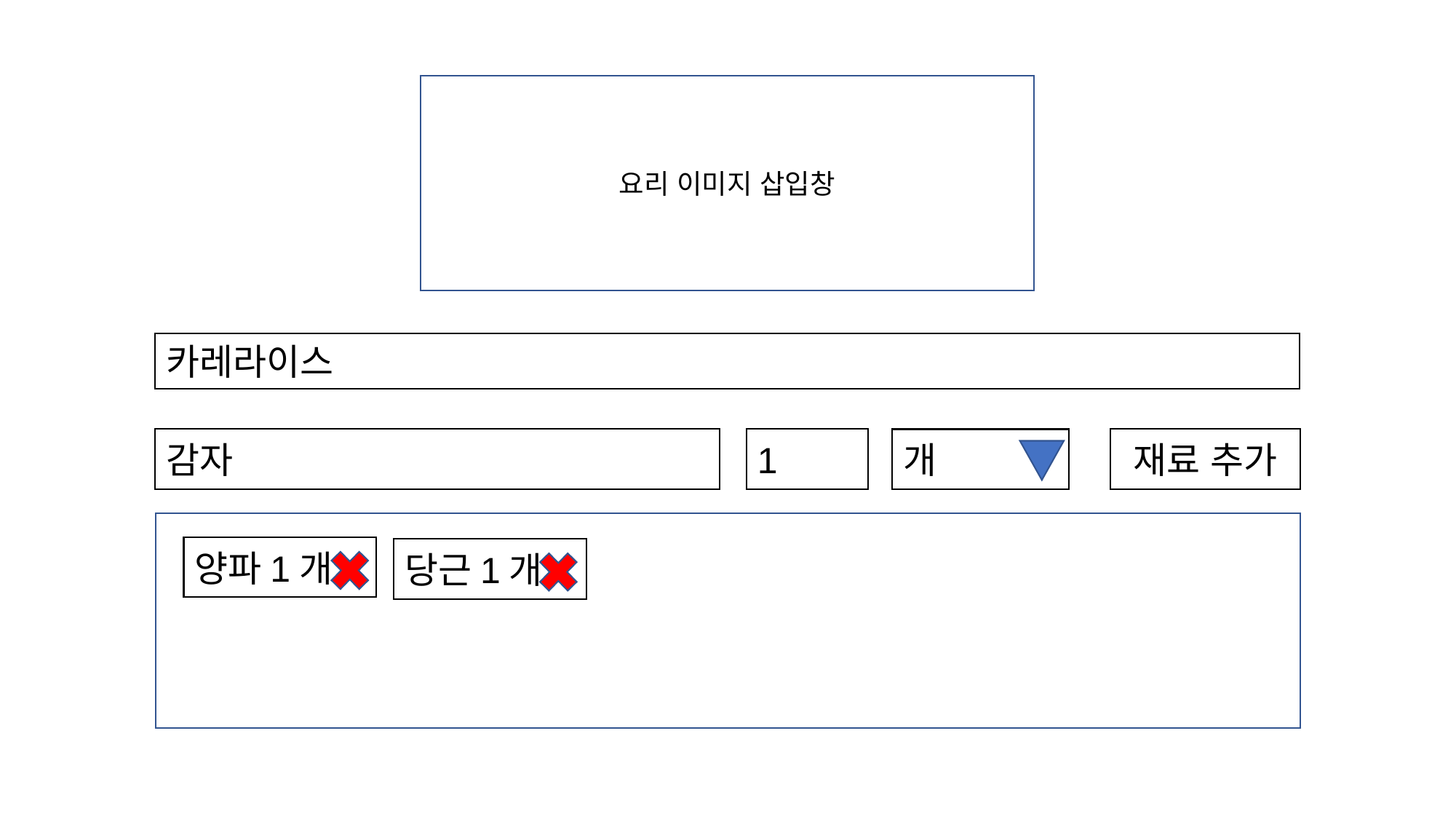

요리 이미지 삽입창
카레라이스
감자
1
재료 추가
개

양파1개
당근1개